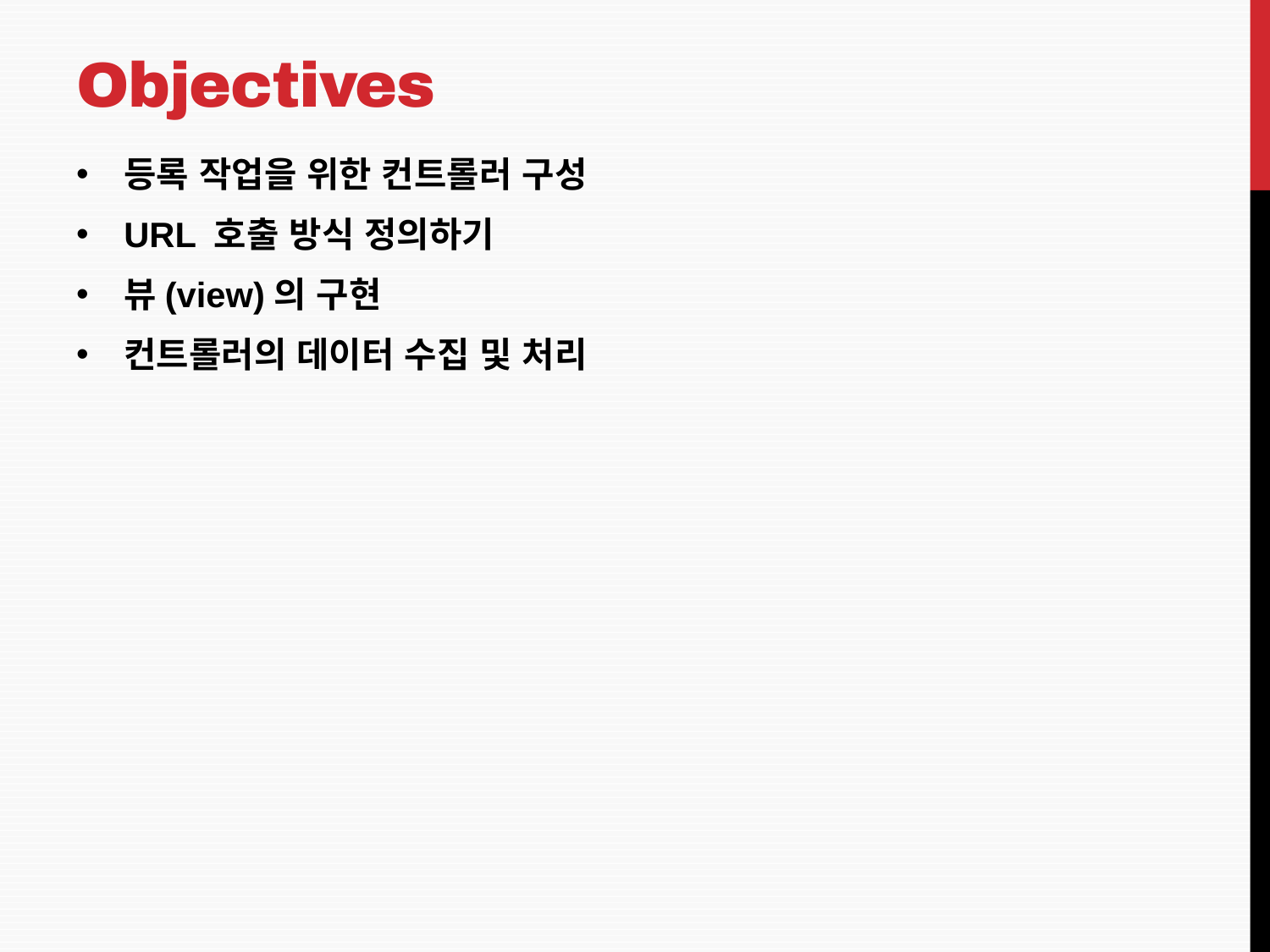

# Objectives
등록 작업을 위한 컨트롤러 구성
URL 호출 방식 정의하기
뷰(view)의 구현
컨트롤러의 데이터 수집 및 처리